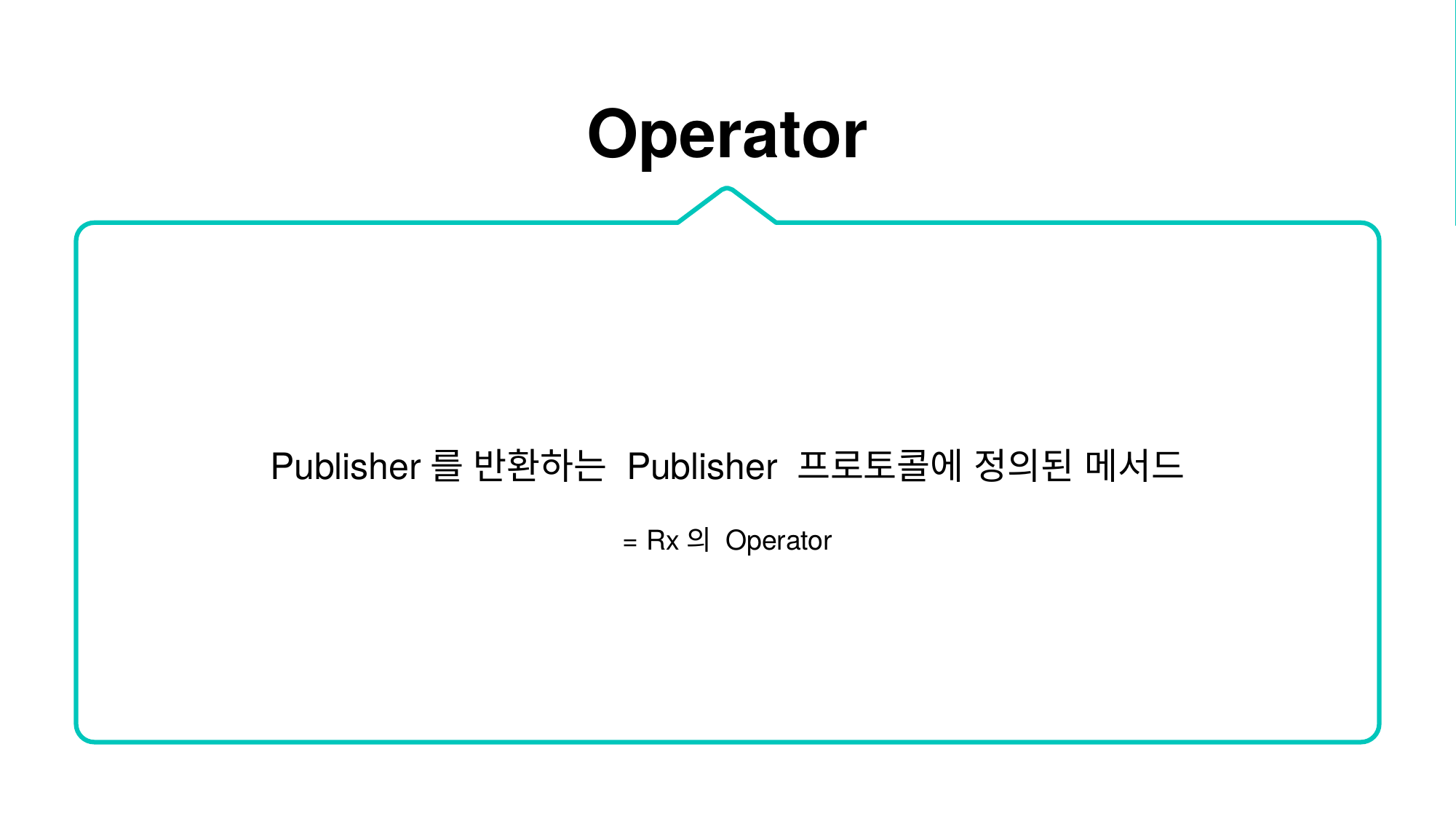

Operator

Publisher를 반환하는 Publisher 프로토콜에 정의된 메서드
= Rx의 Operator